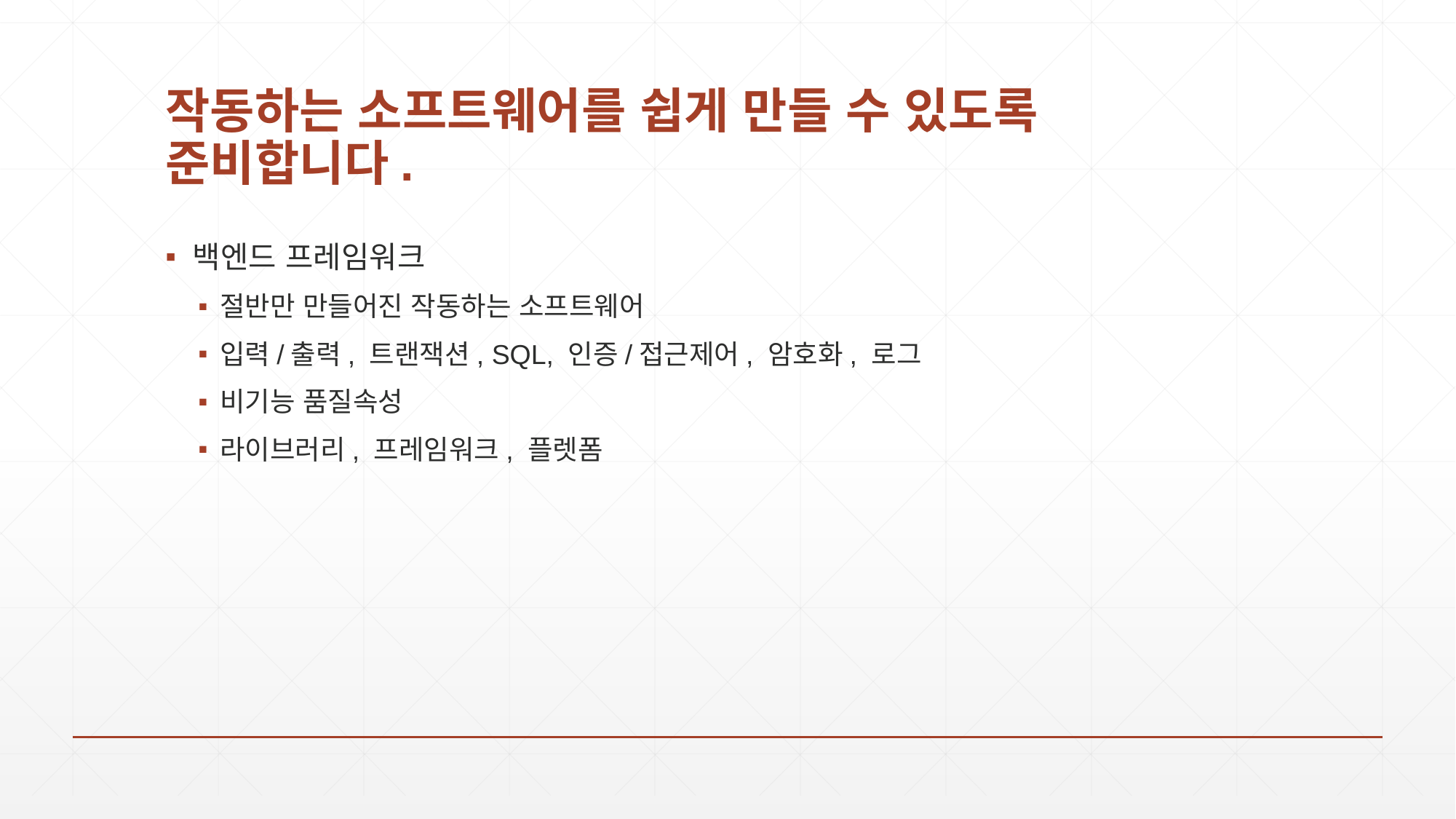

# 작동하는 소프트웨어를 쉽게 만들 수 있도록 준비합니다.
백엔드 프레임워크
절반만 만들어진 작동하는 소프트웨어
입력/출력, 트랜잭션, SQL, 인증/접근제어, 암호화, 로그
비기능 품질속성
라이브러리, 프레임워크, 플렛폼